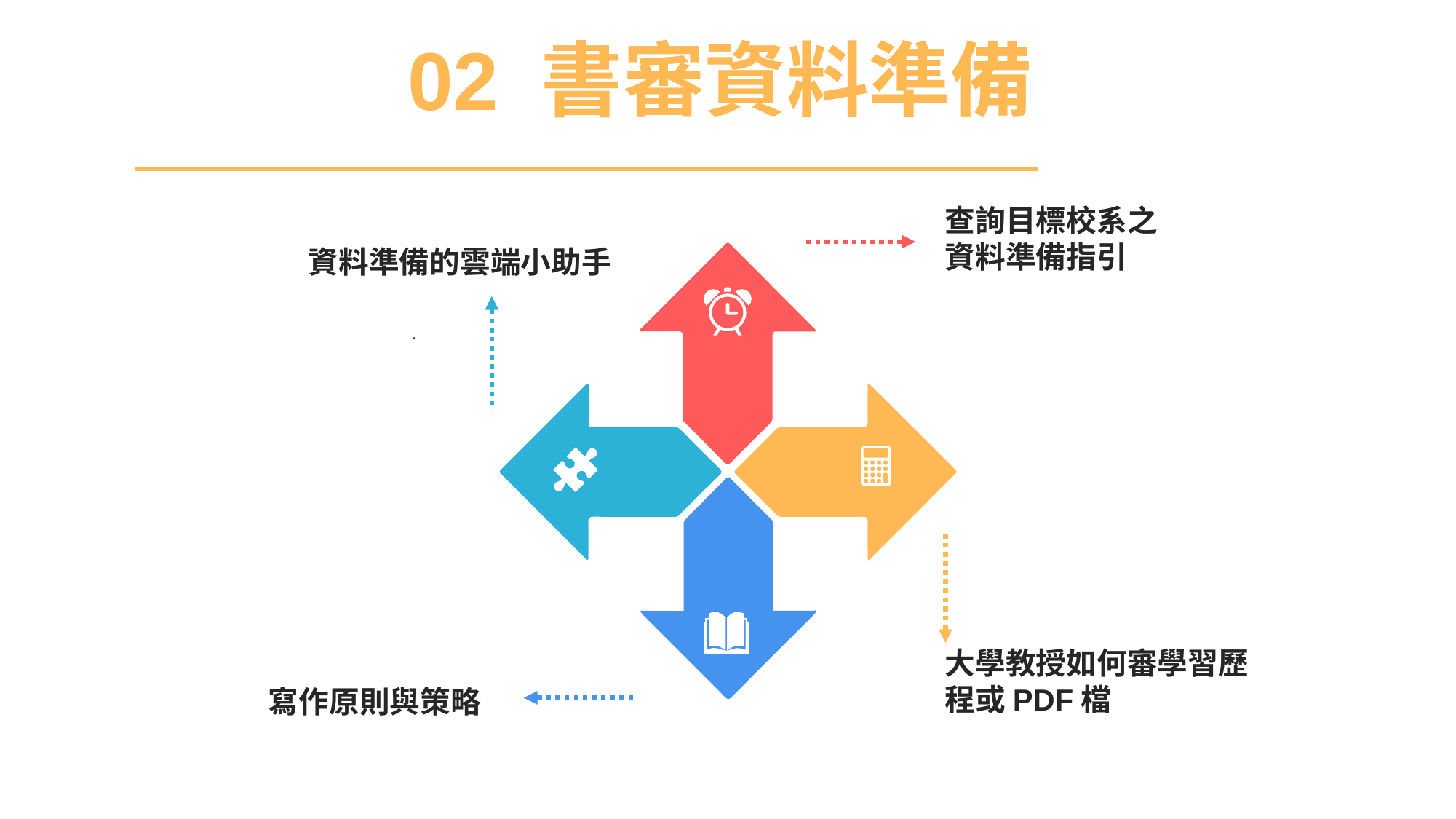

02 書審資料準備
查詢目標校系之
資料準備指引

資料準備的雲端小助手
.

大學教授如何審學習歷程或PDF檔

寫作原則與策略